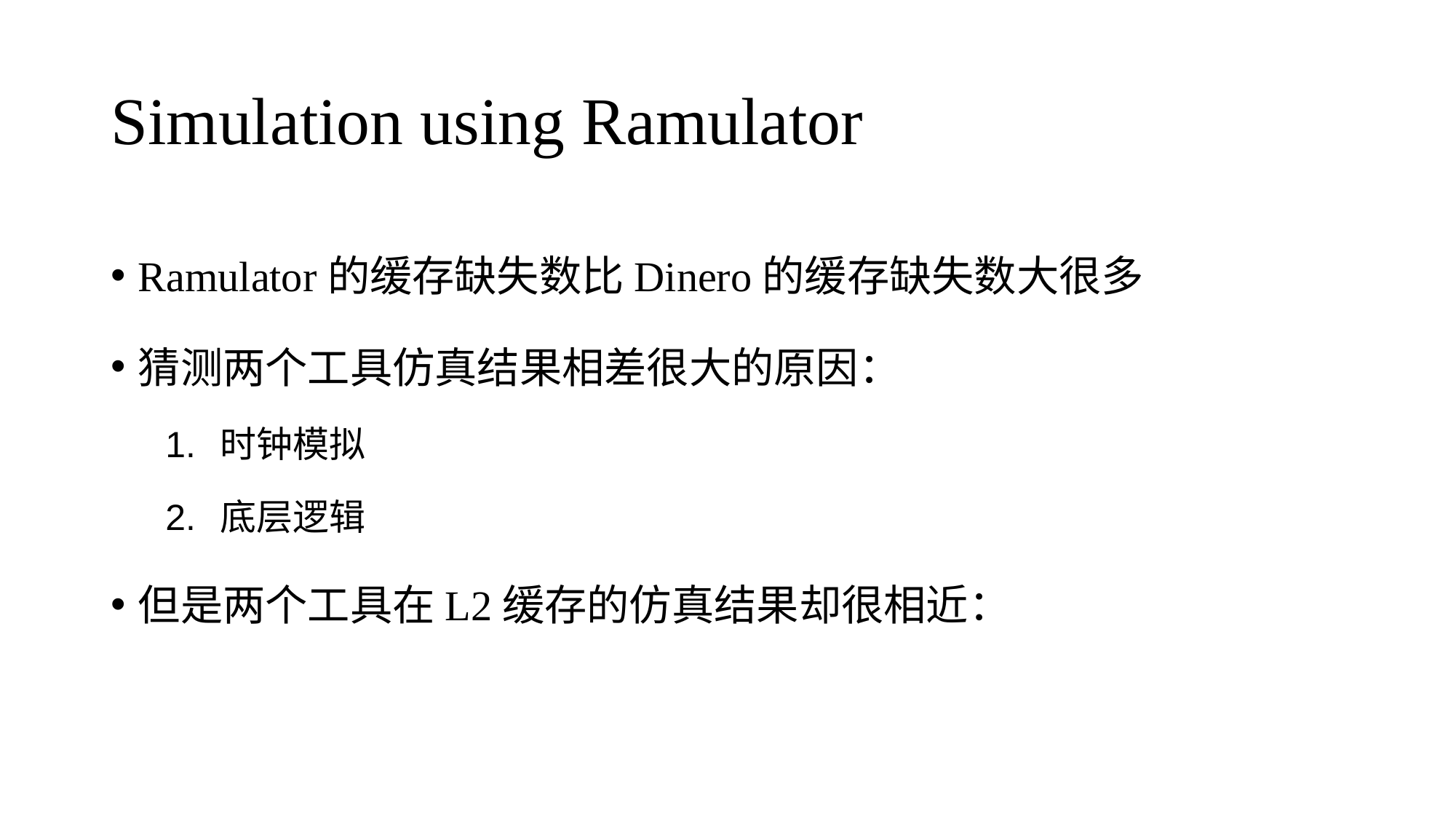

# Simulation using Ramulator
Ramulator的缓存缺失数比Dinero的缓存缺失数大很多
猜测两个工具仿真结果相差很大的原因：
时钟模拟
底层逻辑
但是两个工具在L2缓存的仿真结果却很相近：